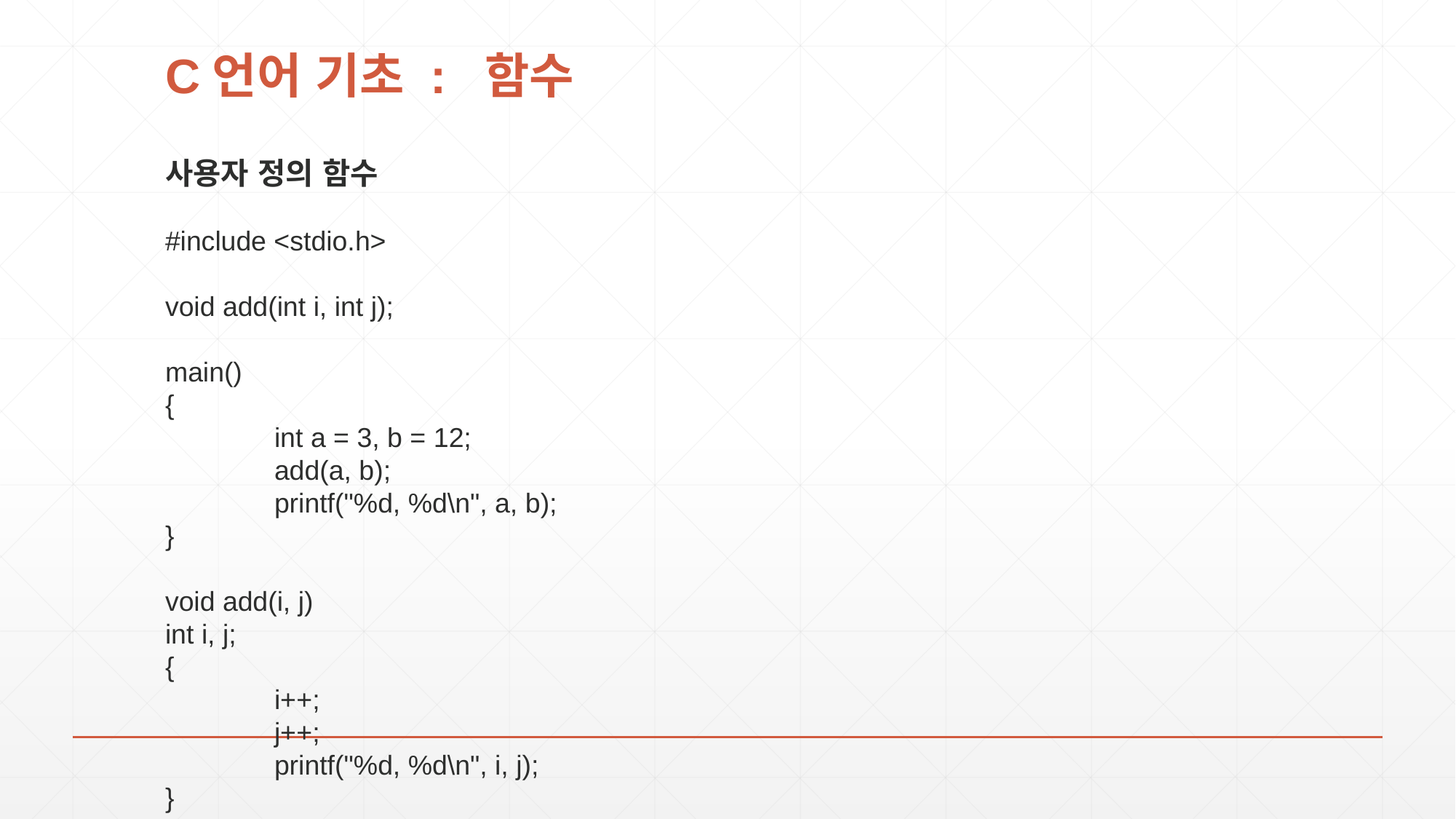

# C언어 기초 :  함수
사용자 정의 함수
#include <stdio.h>

void add(int i, int j);

main()
{
	int a = 3, b = 12;
	add(a, b);
	printf("%d, %d\n", a, b);
}

void add(i, j)
int i, j;
{
	i++;
	j++;
	printf("%d, %d\n", i, j);
}